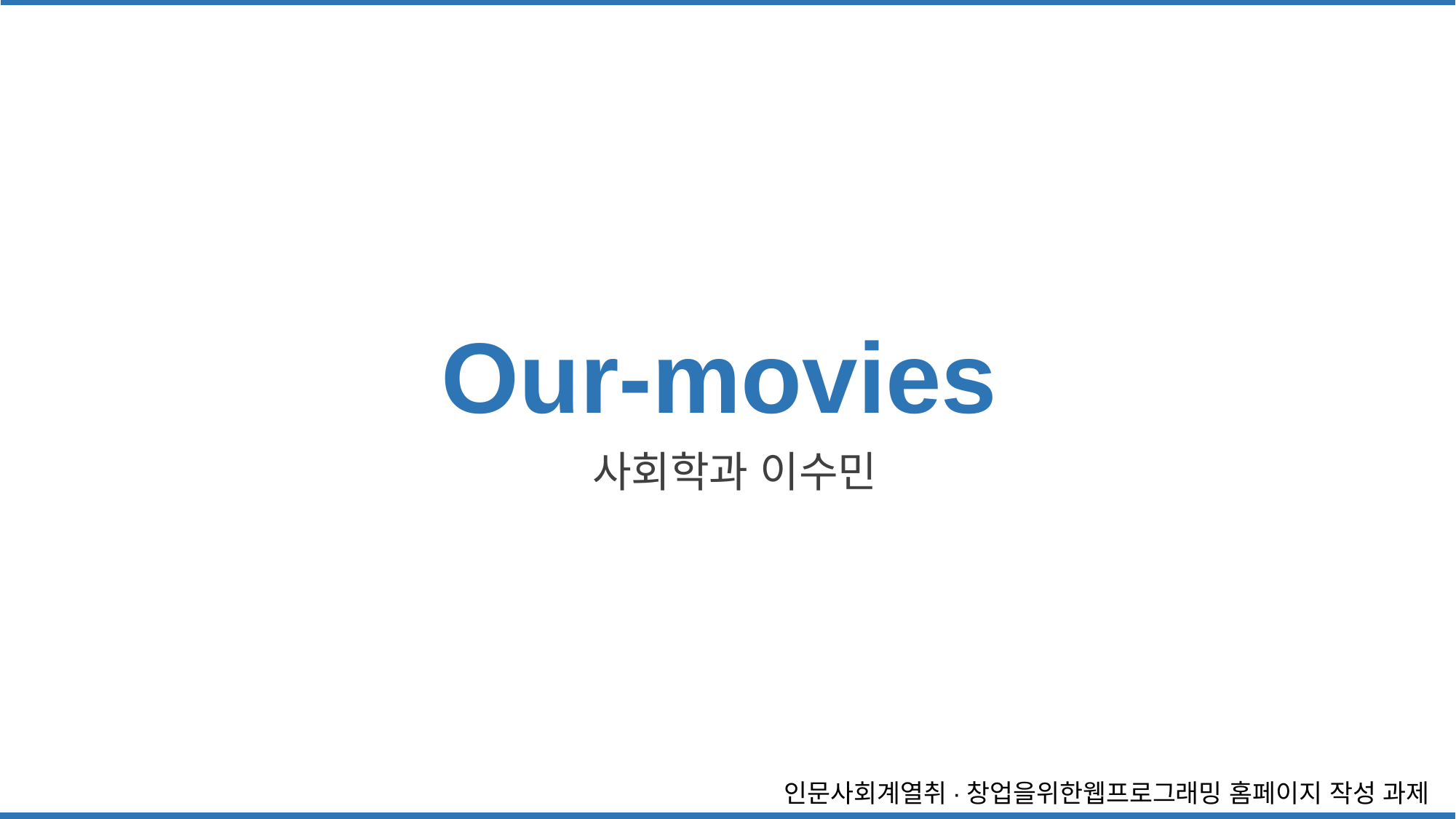

Our-movies
사회학과 이수민
인문사회계열취·창업을위한웹프로그래밍 홈페이지 작성 과제